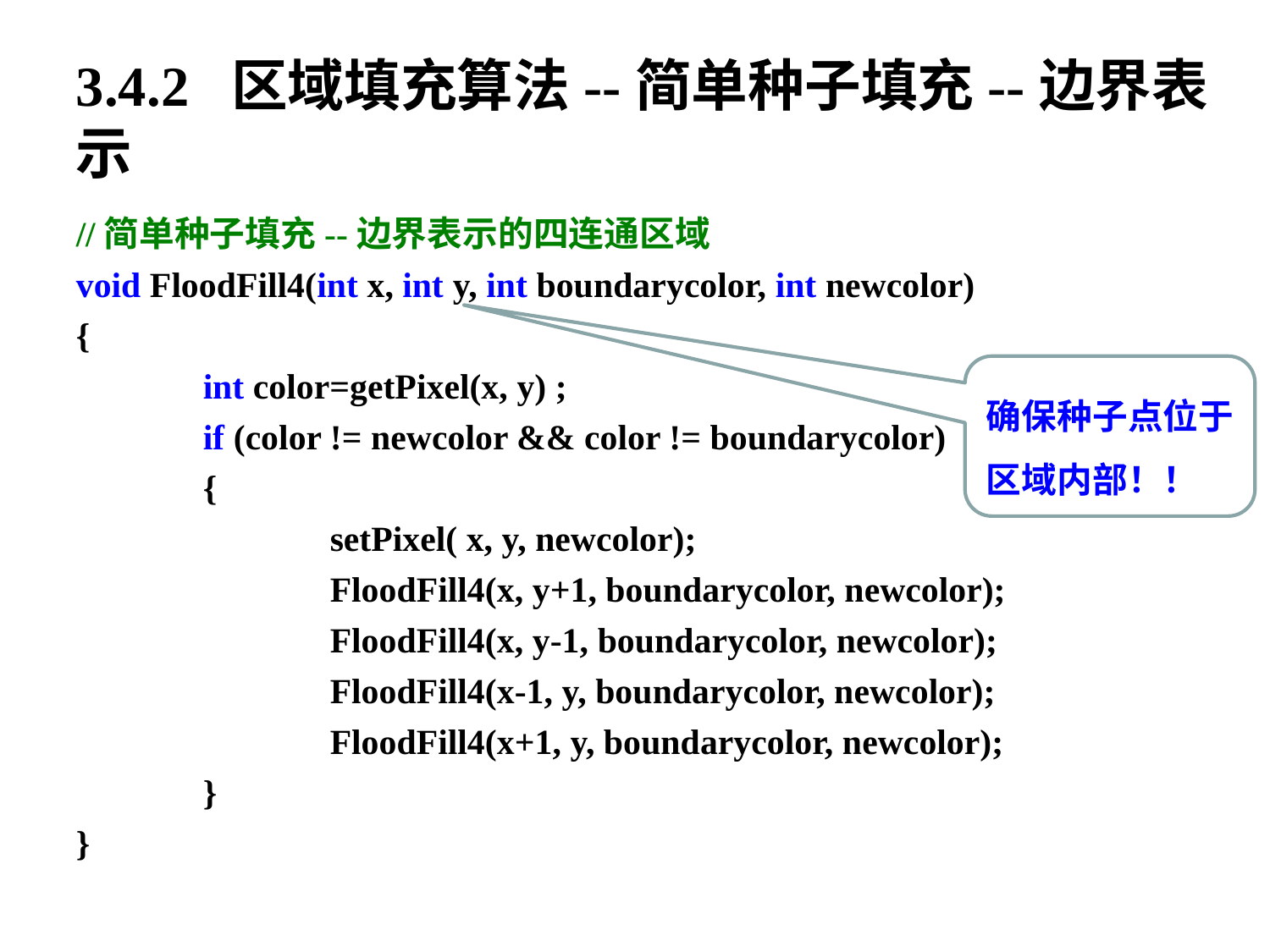

3.4.2  区域填充算法--简单种子填充--边界表示
//简单种子填充--边界表示的四连通区域
void FloodFill4(int x, int y, int boundarycolor, int newcolor)
{
	int color=getPixel(x, y) ;
	if (color != newcolor && color != boundarycolor)
	{
		setPixel( x, y, newcolor);
		FloodFill4(x, y+1, boundarycolor, newcolor);
		FloodFill4(x, y-1, boundarycolor, newcolor);
		FloodFill4(x-1, y, boundarycolor, newcolor);
		FloodFill4(x+1, y, boundarycolor, newcolor);
	}
}
确保种子点位于区域内部！！！